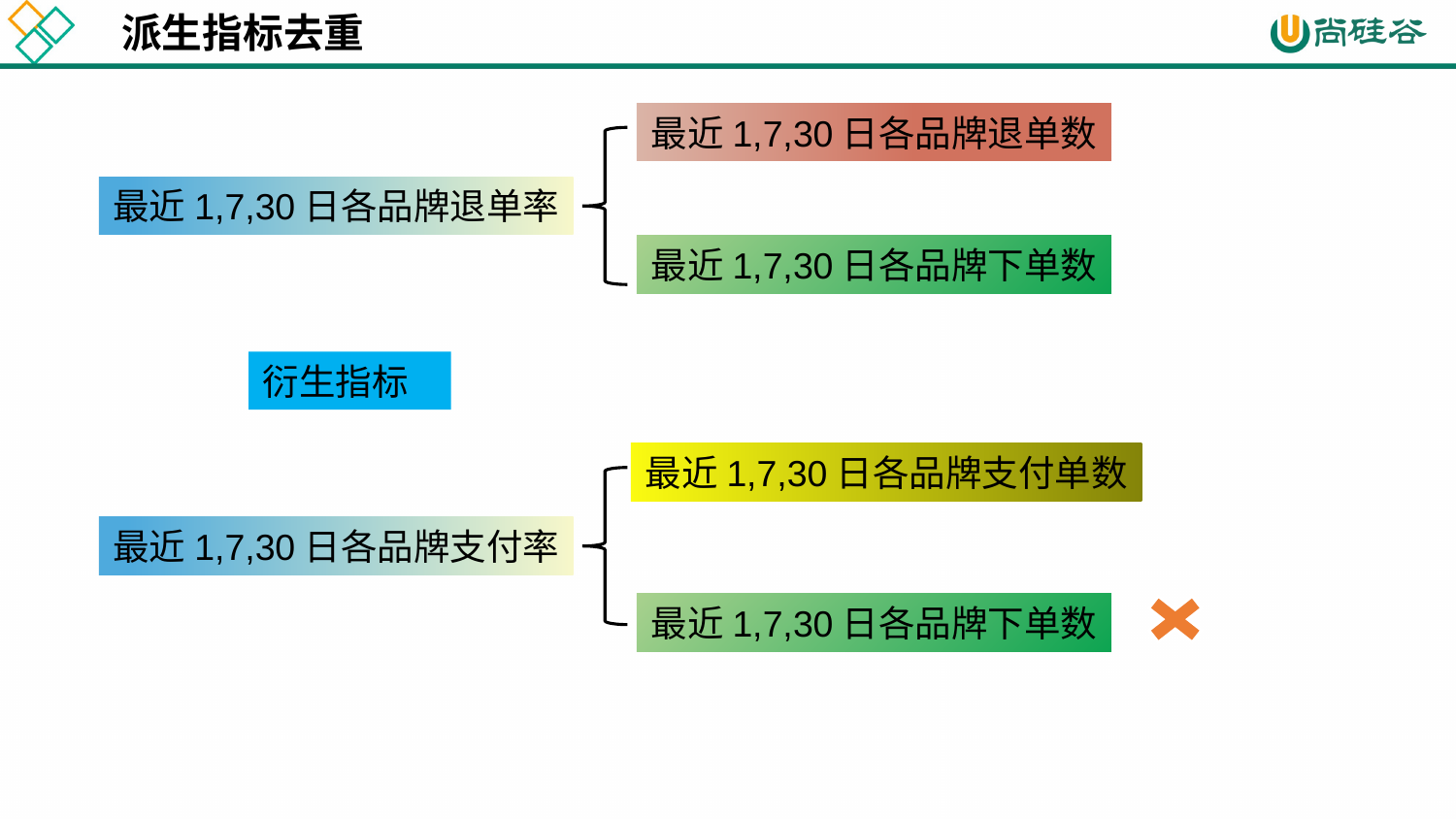

派生指标去重
最近1,7,30日各品牌退单数

最近1,7,30日各品牌退单率
最近1,7,30日各品牌下单数
衍生指标
最近1,7,30日各品牌支付单数

最近1,7,30日各品牌支付率

最近1,7,30日各品牌下单数